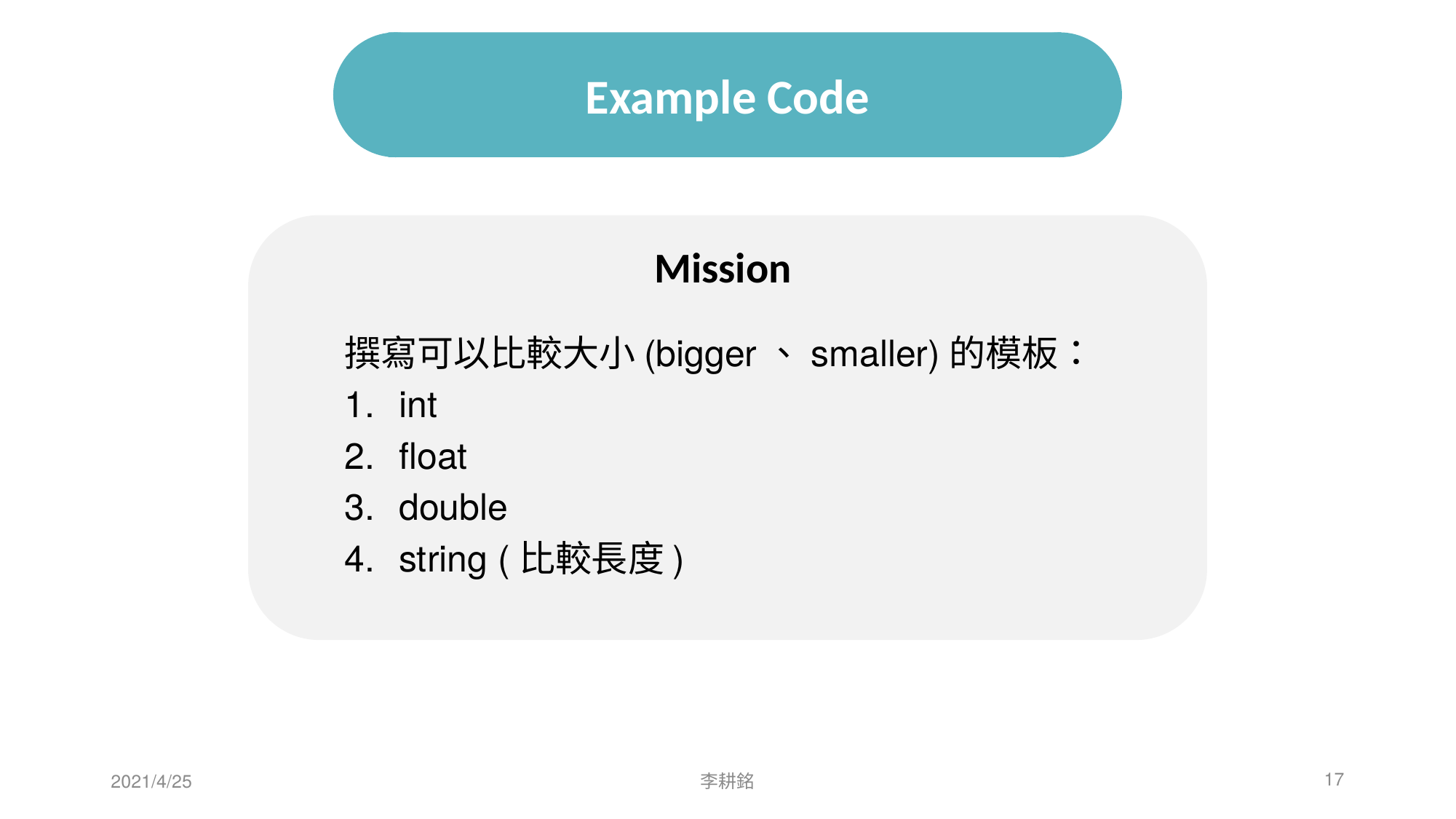

# Example Code

Mission
撰寫可以比較大小(bigger、smaller)的模板：
int
float
double
string (比較長度)
2021/4/25
李耕銘
17